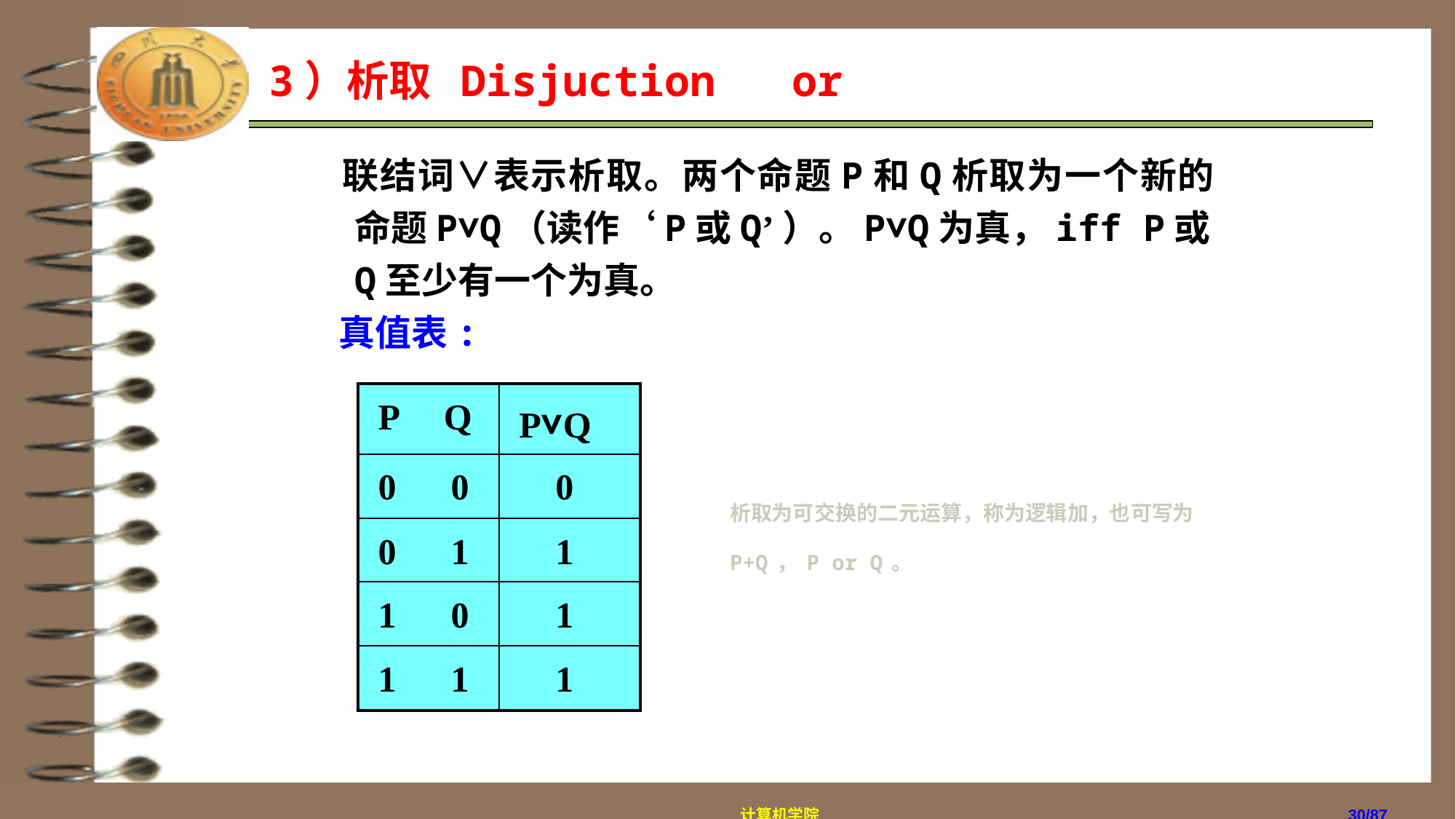

# 3）析取  Disjuction   or
  联结词∨表示析取。两个命题P和Q析取为一个新的命题P∨Q（读作‘P或Q’）。P∨Q为真，iff P或Q至少有一个为真。
  真值表:
| P Q | P∨Q |
| --- | --- |
| 0 0 | 0 |
| 0 1 | 1 |
| 1 0 | 1 |
| 1 1 | 1 |
析取为可交换的二元运算，称为逻辑加，也可写为P+Q，P or Q。

计算机学院
30/87